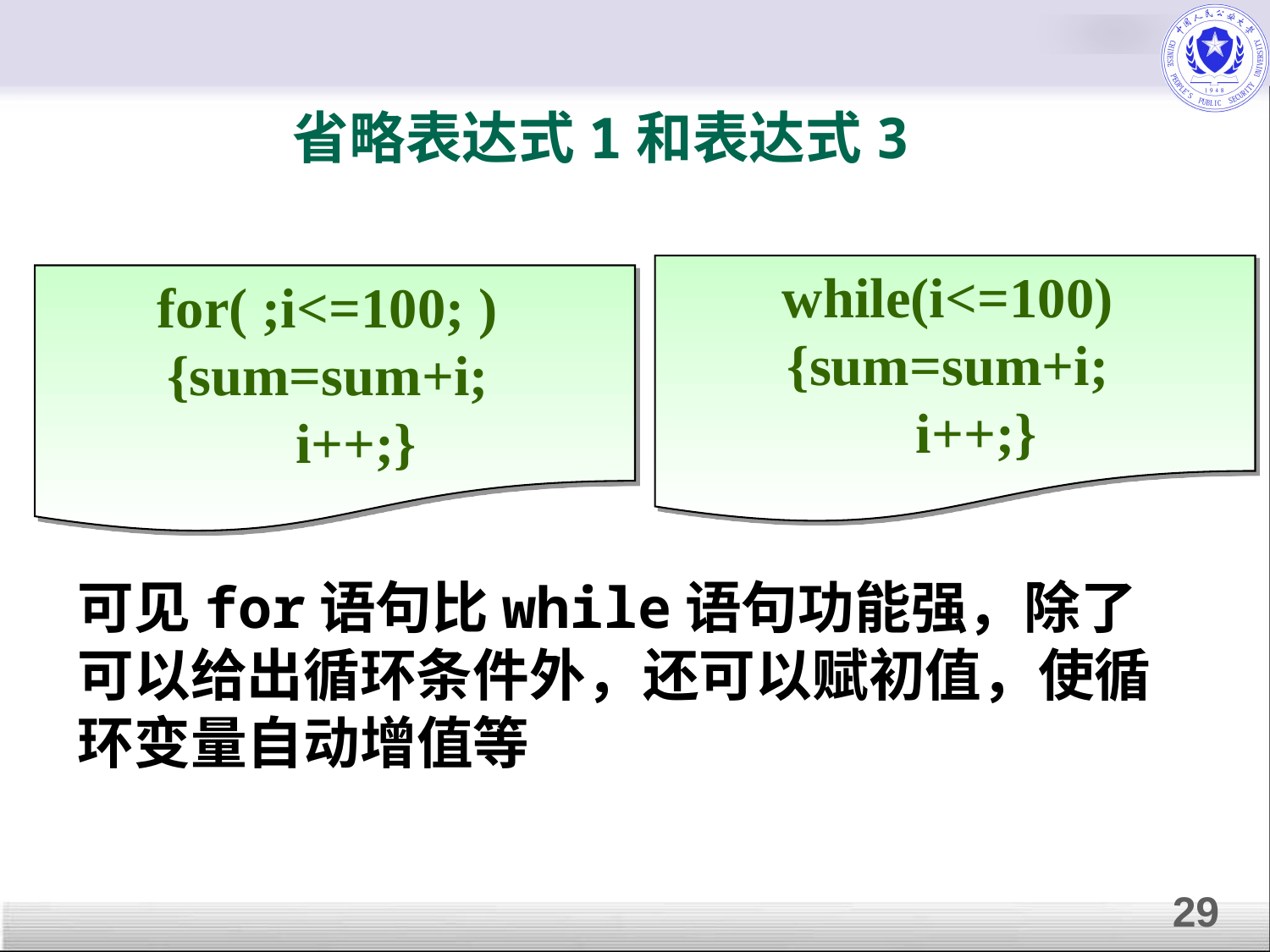

省略表达式1和表达式3
while(i<=100)
{sum=sum+i;
   i++;}
for( ;i<=100; )
{sum=sum+i;
   i++;}
可见for语句比while语句功能强，除了可以给出循环条件外，还可以赋初值，使循环变量自动增值等